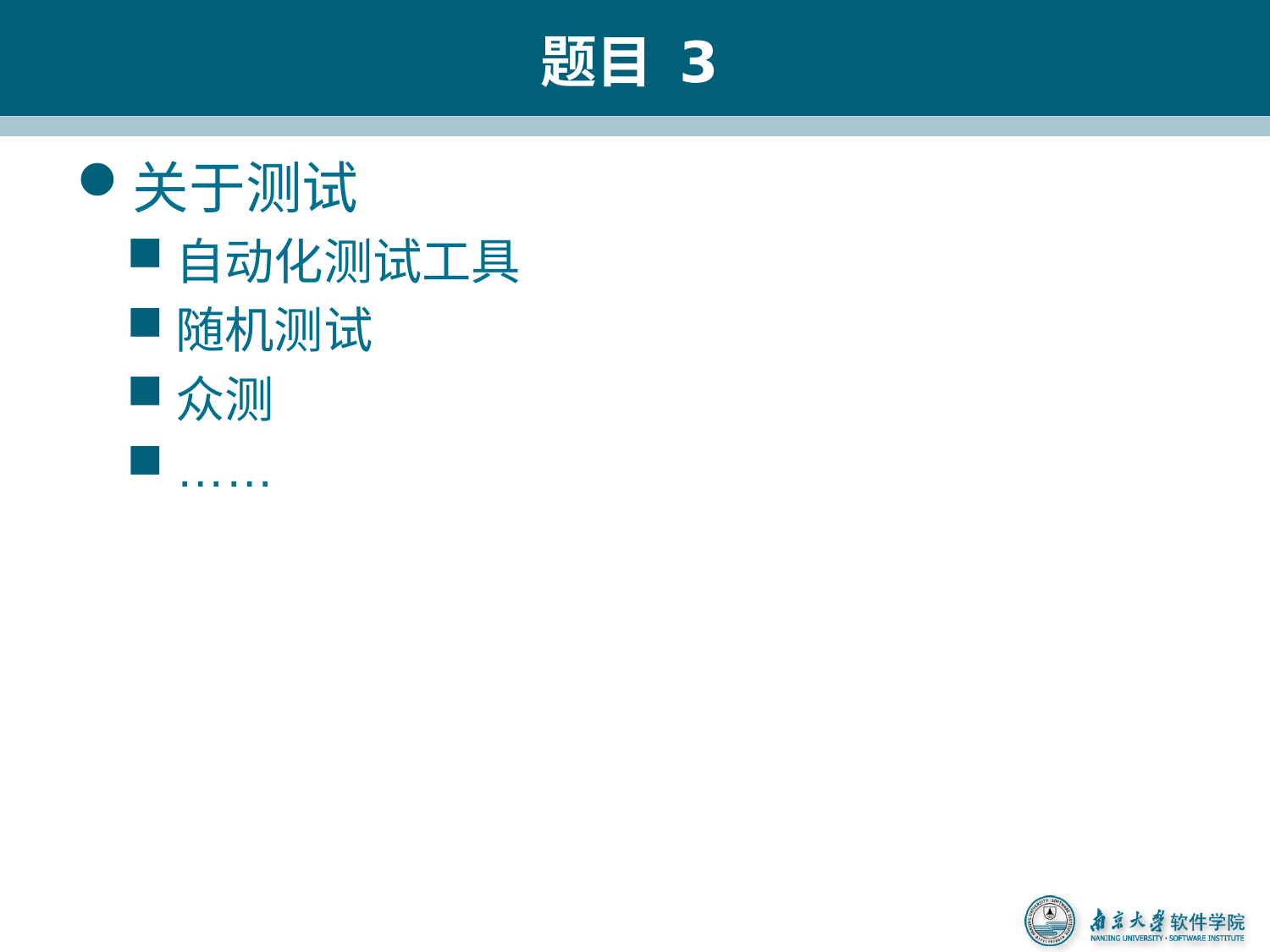

# 题目 3
关于测试
自动化测试工具
随机测试
众测
……